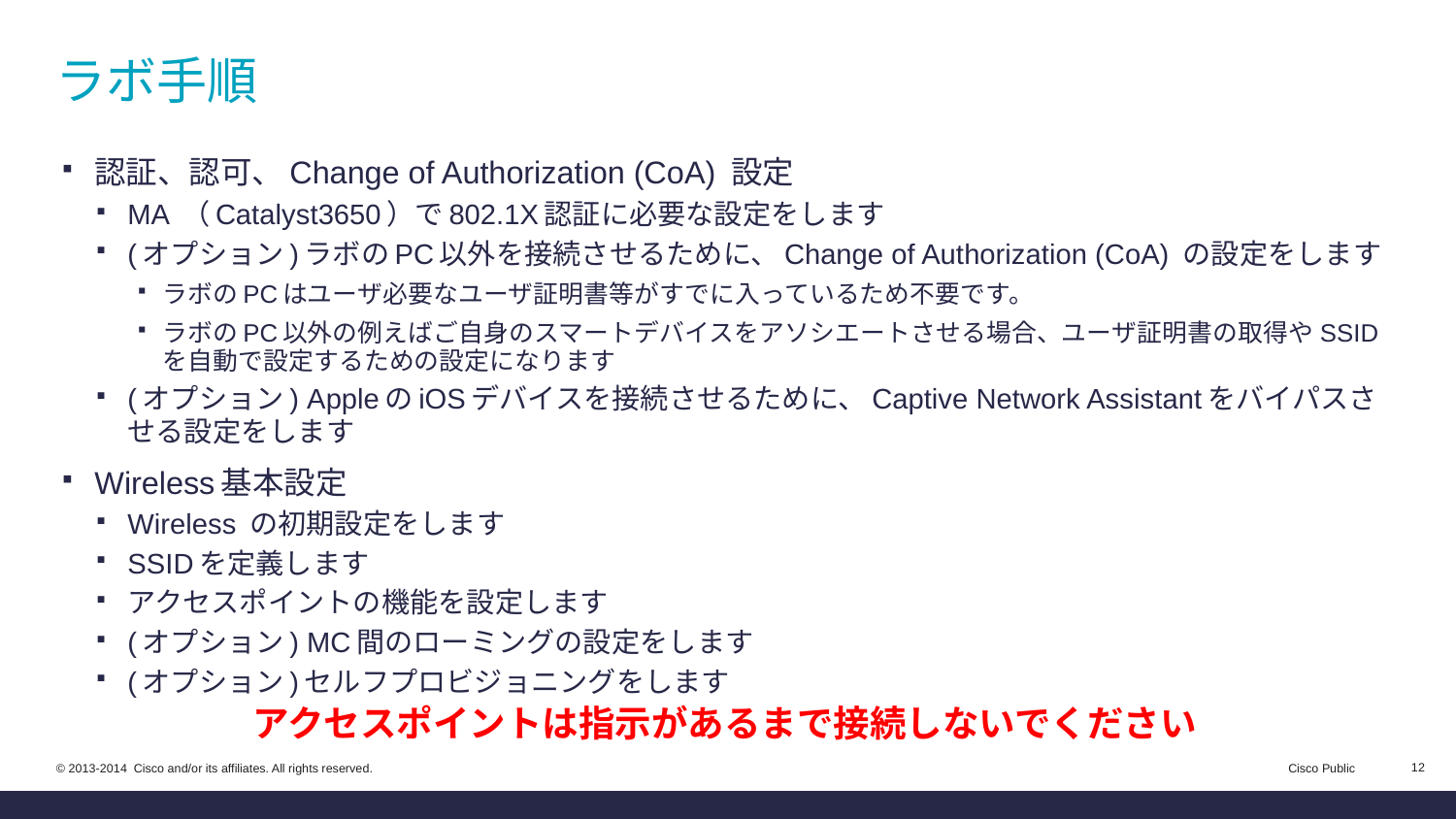

# ラボ手順
認証、認可、Change of Authorization (CoA) 設定
MA （Catalyst3650）で802.1X認証に必要な設定をします
(オプション)ラボのPC以外を接続させるために、Change of Authorization (CoA) の設定をします
ラボのPCはユーザ必要なユーザ証明書等がすでに入っているため不要です。
ラボのPC以外の例えばご自身のスマートデバイスをアソシエートさせる場合、ユーザ証明書の取得やSSIDを自動で設定するための設定になります
(オプション) AppleのiOSデバイスを接続させるために、Captive Network Assistantをバイパスさせる設定をします
Wireless基本設定
Wireless の初期設定をします
SSIDを定義します
アクセスポイントの機能を設定します
(オプション) MC間のローミングの設定をします
(オプション)セルフプロビジョニングをします

アクセスポイントは指示があるまで接続しないでください